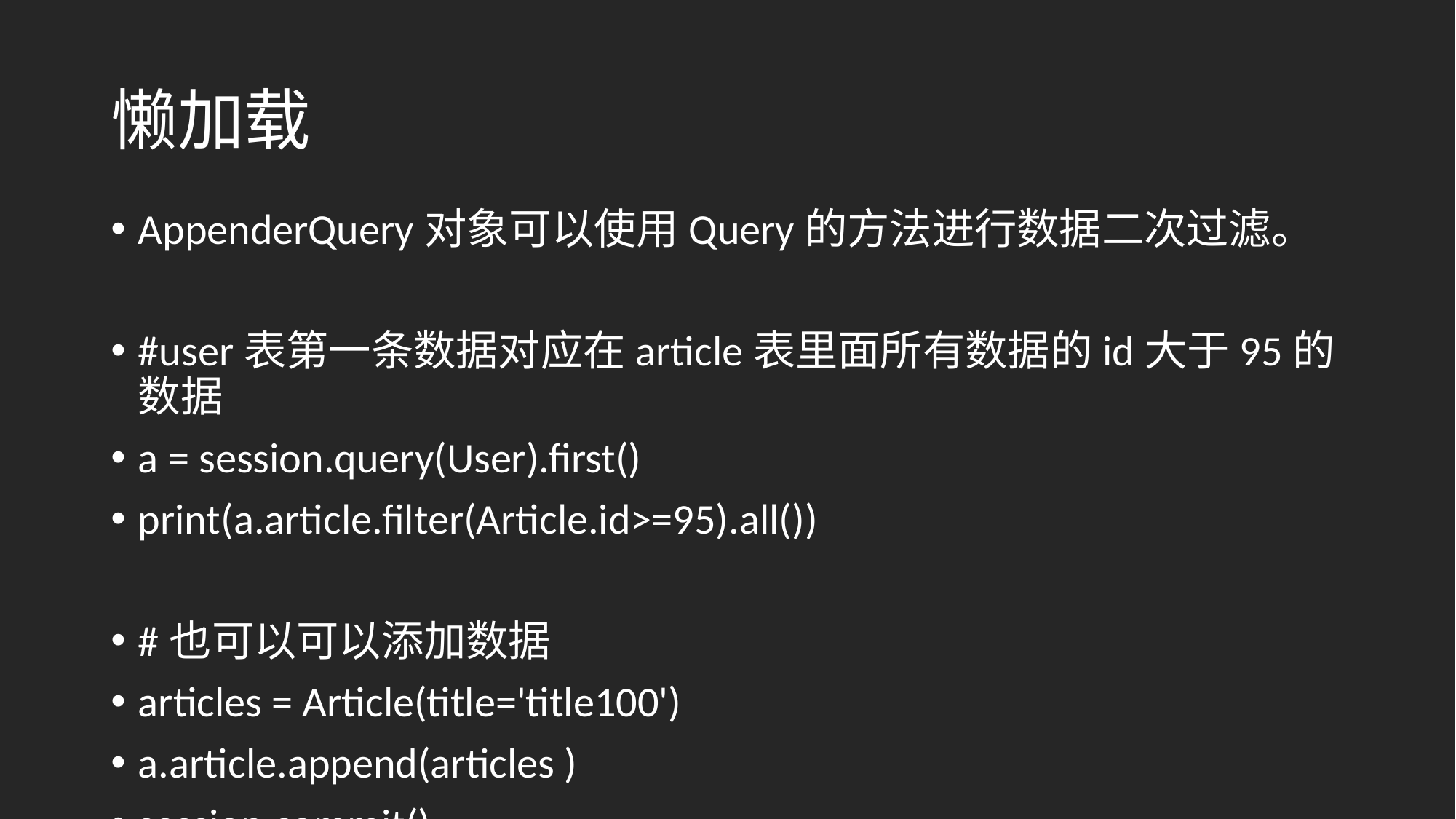

# 懒加载
AppenderQuery对象可以使用Query的方法进行数据二次过滤。

#user表第一条数据对应在article表里面所有数据的id大于95的数据
a = session.query(User).first()
print(a.article.filter(Article.id>=95).all())

#也可以可以添加数据
articles = Article(title='title100')
a.article.append(articles )
session.commit()